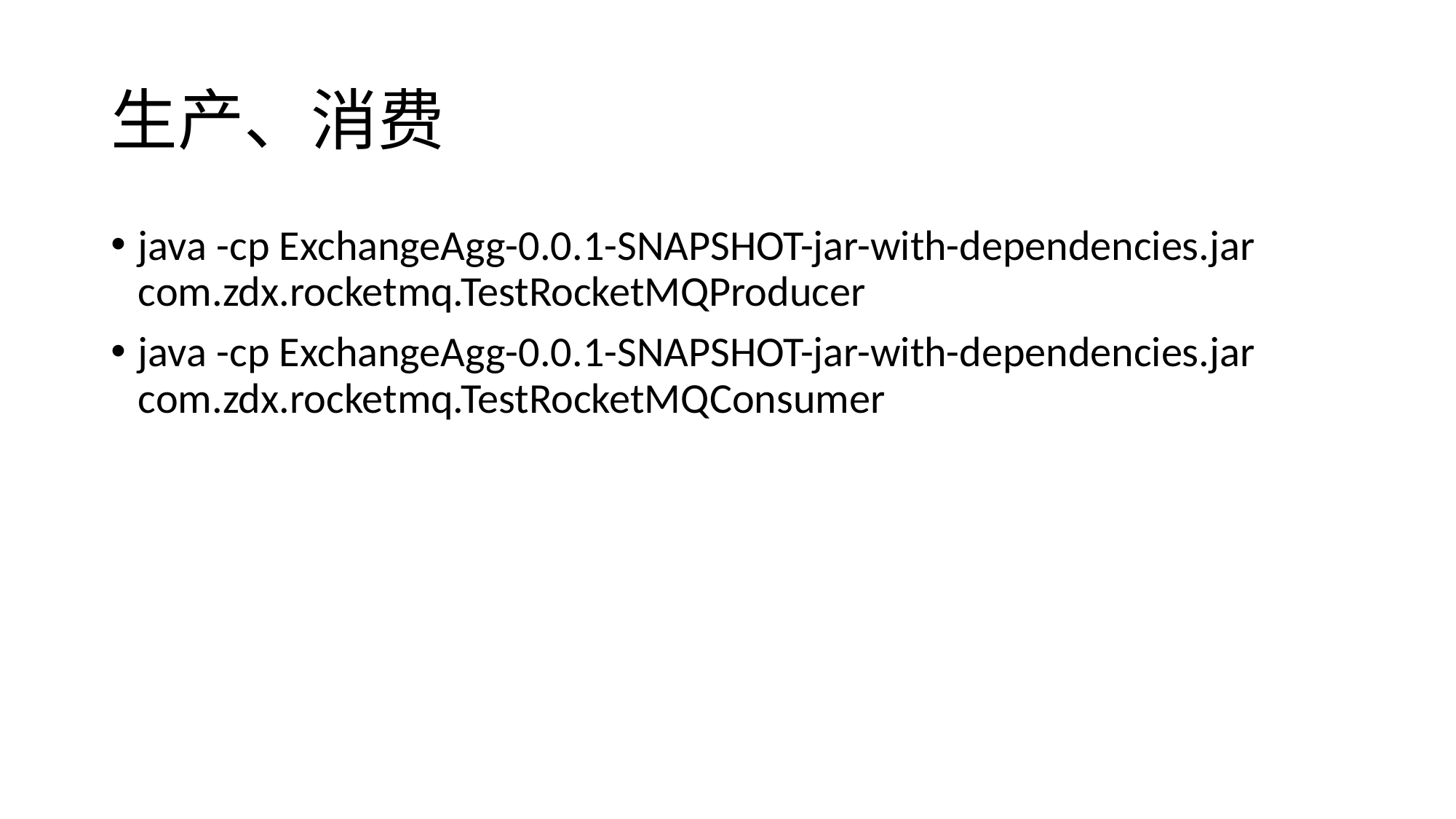

# 生产、消费
java -cp ExchangeAgg-0.0.1-SNAPSHOT-jar-with-dependencies.jar  com.zdx.rocketmq.TestRocketMQProducer
java -cp ExchangeAgg-0.0.1-SNAPSHOT-jar-with-dependencies.jar  com.zdx.rocketmq.TestRocketMQConsumer